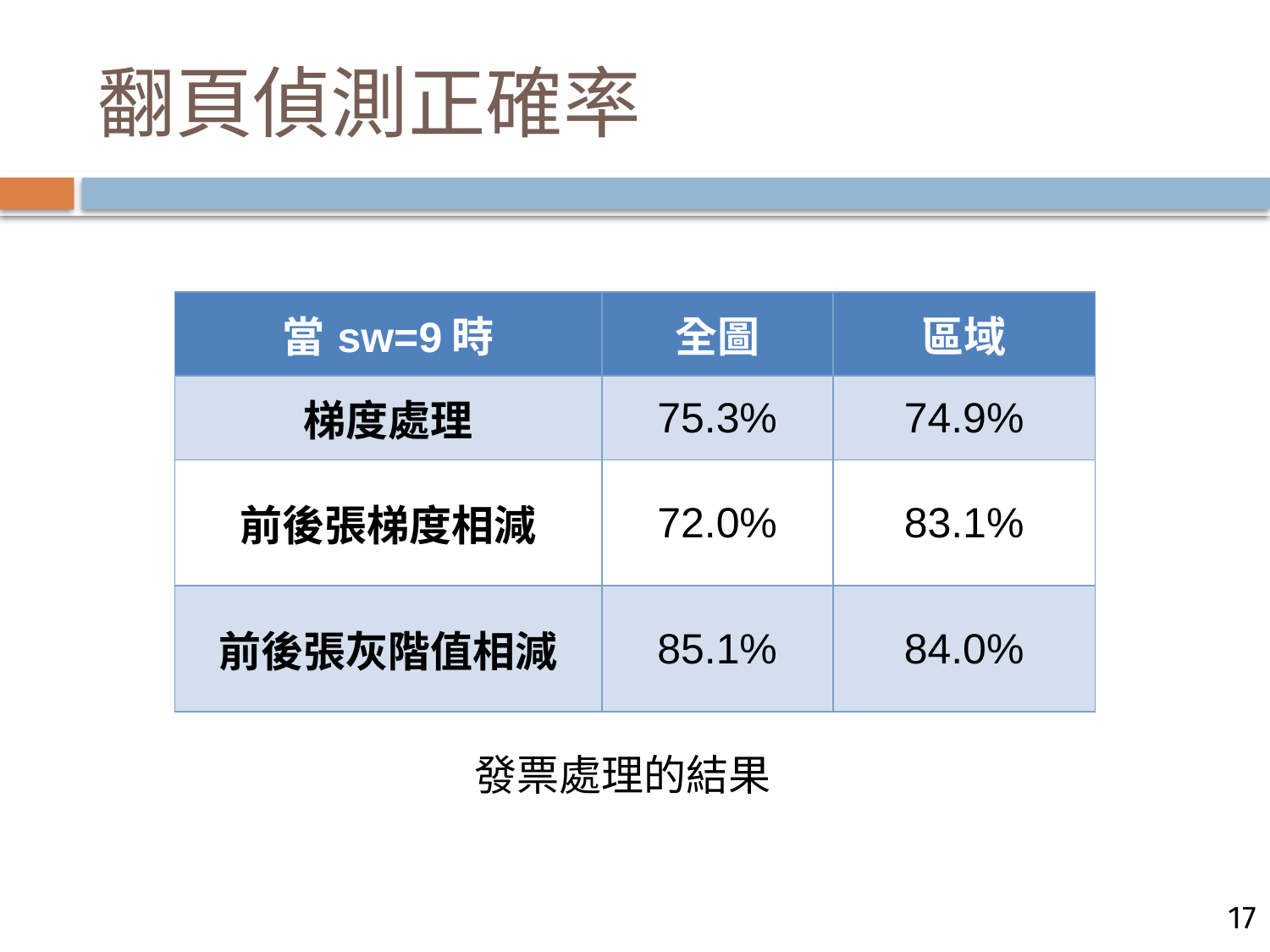

# 翻頁偵測正確率
| 當sw=9時 | 全圖 | 區域 |
| --- | --- | --- |
| 梯度處理 | 75.3% | 74.9% |
| 前後張梯度相減 | 72.0% | 83.1% |
| 前後張灰階值相減 | 85.1% | 84.0% |
發票處理的結果